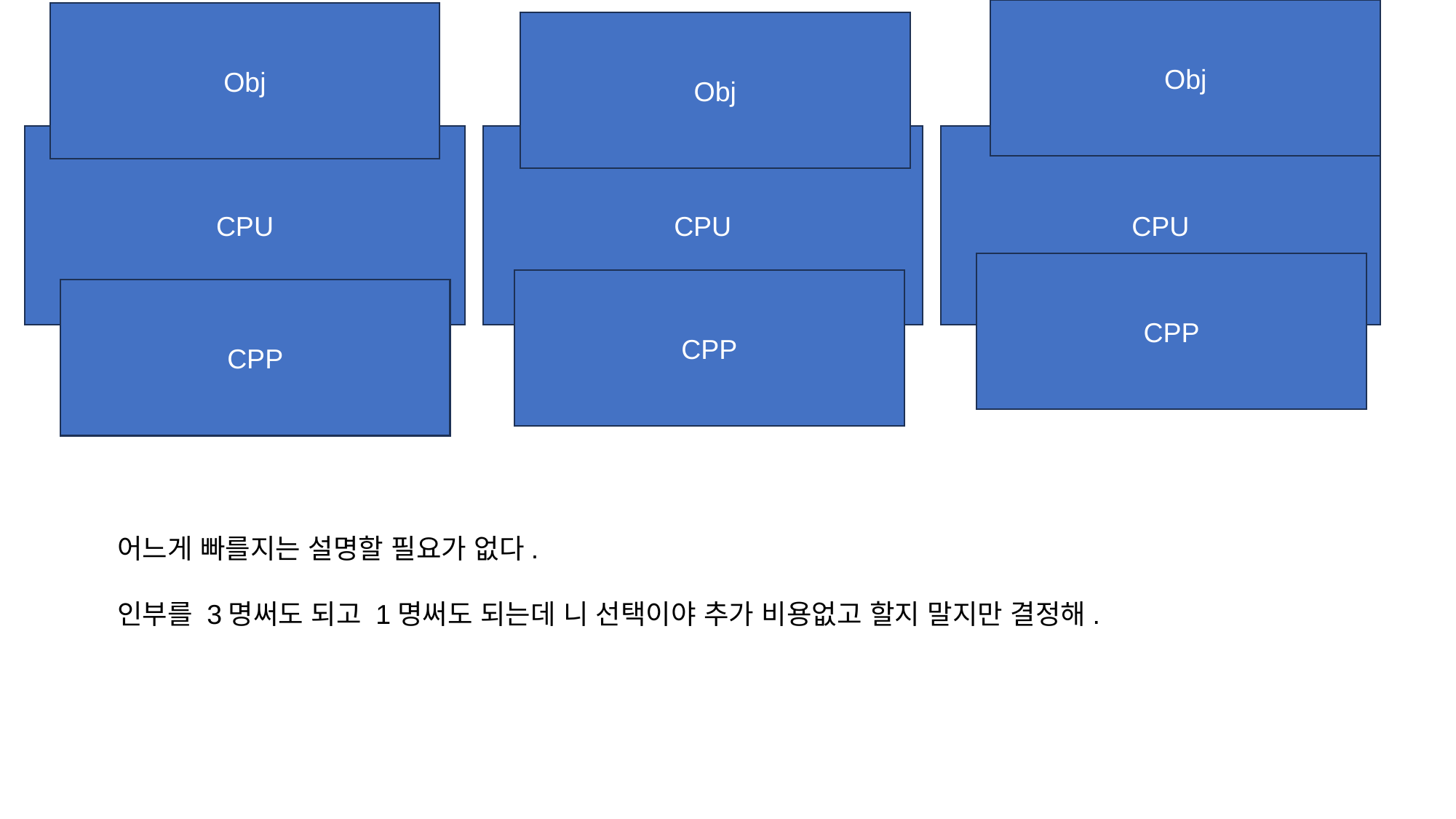

Obj
Obj
Obj
CPU
CPU
CPU
CPP
CPP
CPP
어느게 빠를지는 설명할 필요가 없다.

인부를 3명써도 되고 1명써도 되는데 니 선택이야 추가 비용없고 할지 말지만 결정해.